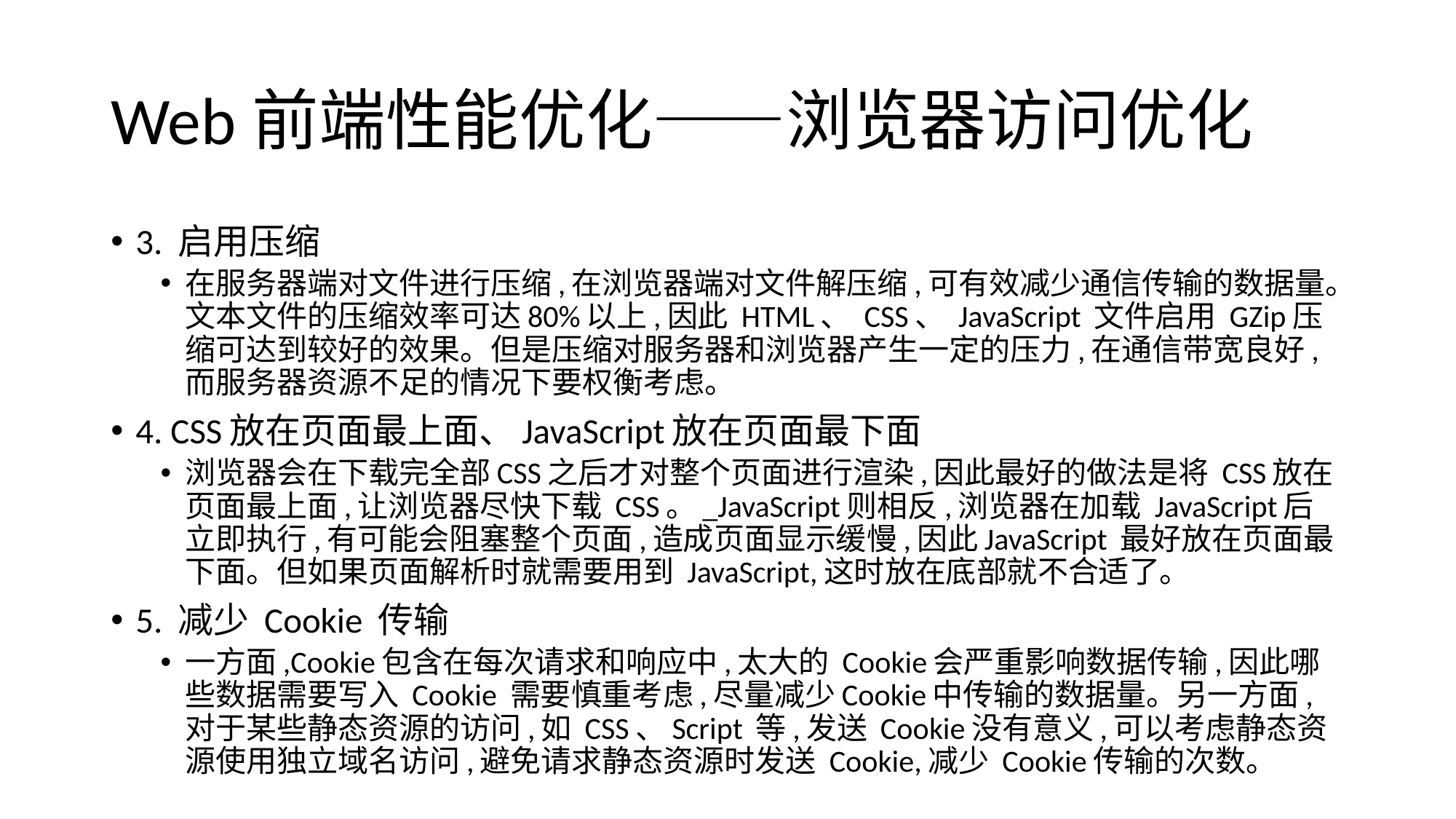

# Web前端性能优化——浏览器访问优化
3. 启用压缩
在服务器端对文件进行压缩,在浏览器端对文件解压缩,可有效减少通信传输的数据量。文本文件的压缩效率可达80%以上,因此 HTML、 CSS、 JavaScript 文件启用 GZip压缩可达到较好的效果。但是压缩对服务器和浏览器产生一定的压力,在通信带宽良好,而服务器资源不足的情况下要权衡考虑。
4. CSS放在页面最上面、JavaScript放在页面最下面
浏览器会在下载完全部CSS之后才对整个页面进行渲染,因此最好的做法是将 CSS放在页面最上面,让浏览器尽快下载 CSS。_JavaScript则相反,浏览器在加载 JavaScript后立即执行,有可能会阻塞整个页面,造成页面显示缓慢,因此JavaScript 最好放在页面最下面。但如果页面解析时就需要用到 JavaScript,这时放在底部就不合适了。
5. 减少 Cookie 传输
一方面,Cookie包含在每次请求和响应中,太大的 Cookie会严重影响数据传输,因此哪些数据需要写入 Cookie 需要慎重考虑,尽量减少Cookie中传输的数据量。另一方面,对于某些静态资源的访问,如 CSS、Script 等,发送 Cookie没有意义,可以考虑静态资源使用独立域名访问,避免请求静态资源时发送 Cookie,减少 Cookie传输的次数。